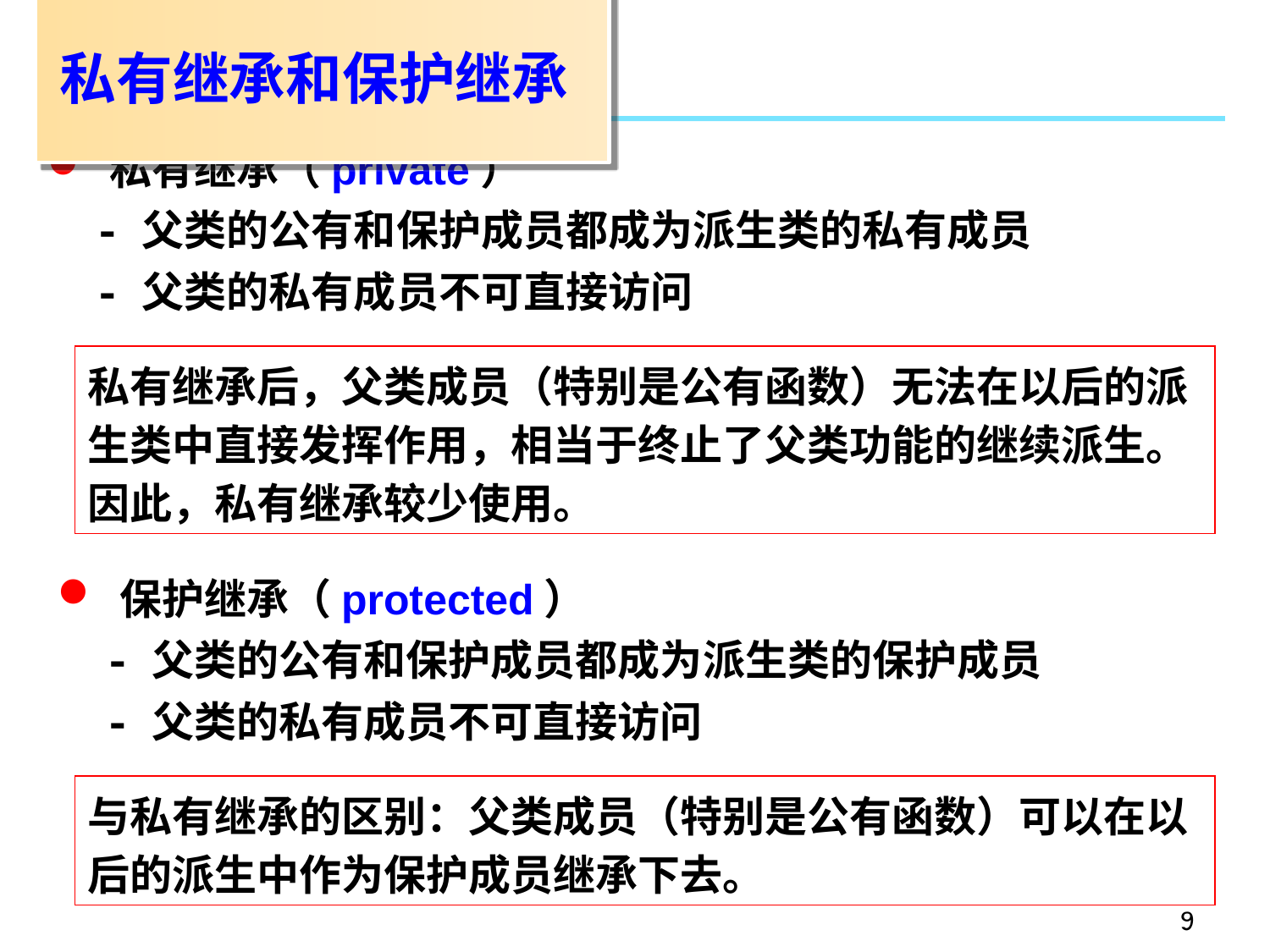

# 私有继承和保护继承
 私有继承（private）
    - 父类的公有和保护成员都成为派生类的私有成员
    - 父类的私有成员不可直接访问
私有继承后，父类成员（特别是公有函数）无法在以后的派生类中直接发挥作用，相当于终止了父类功能的继续派生。因此，私有继承较少使用。
 保护继承（protected）
    - 父类的公有和保护成员都成为派生类的保护成员
    - 父类的私有成员不可直接访问
与私有继承的区别：父类成员（特别是公有函数）可以在以后的派生中作为保护成员继承下去。
9